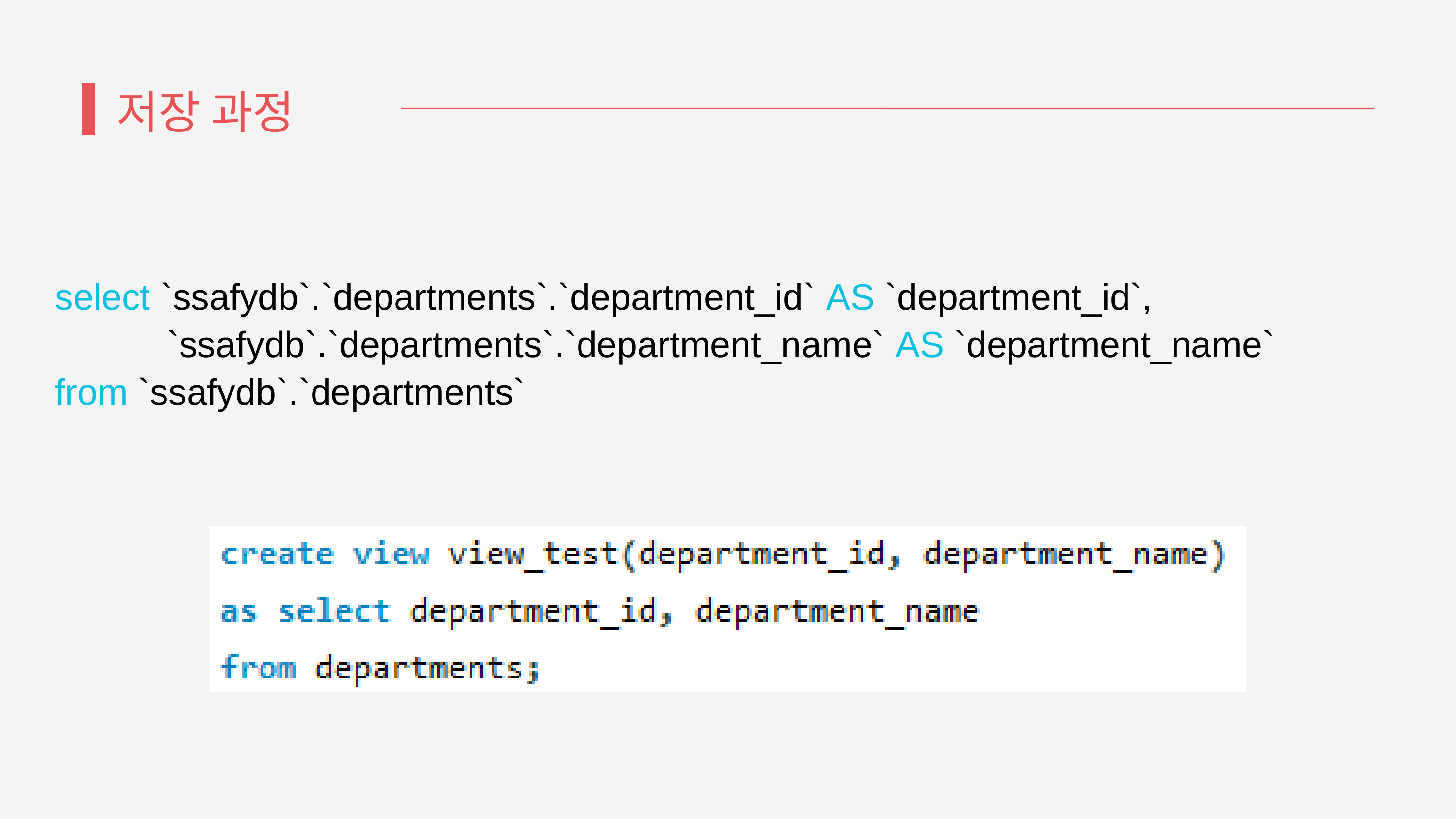

저장 과정

select `ssafydb`.`departments`.`department_id` AS `department_id`,
           `ssafydb`.`departments`.`department_name` AS `department_name`
from `ssafydb`.`departments`